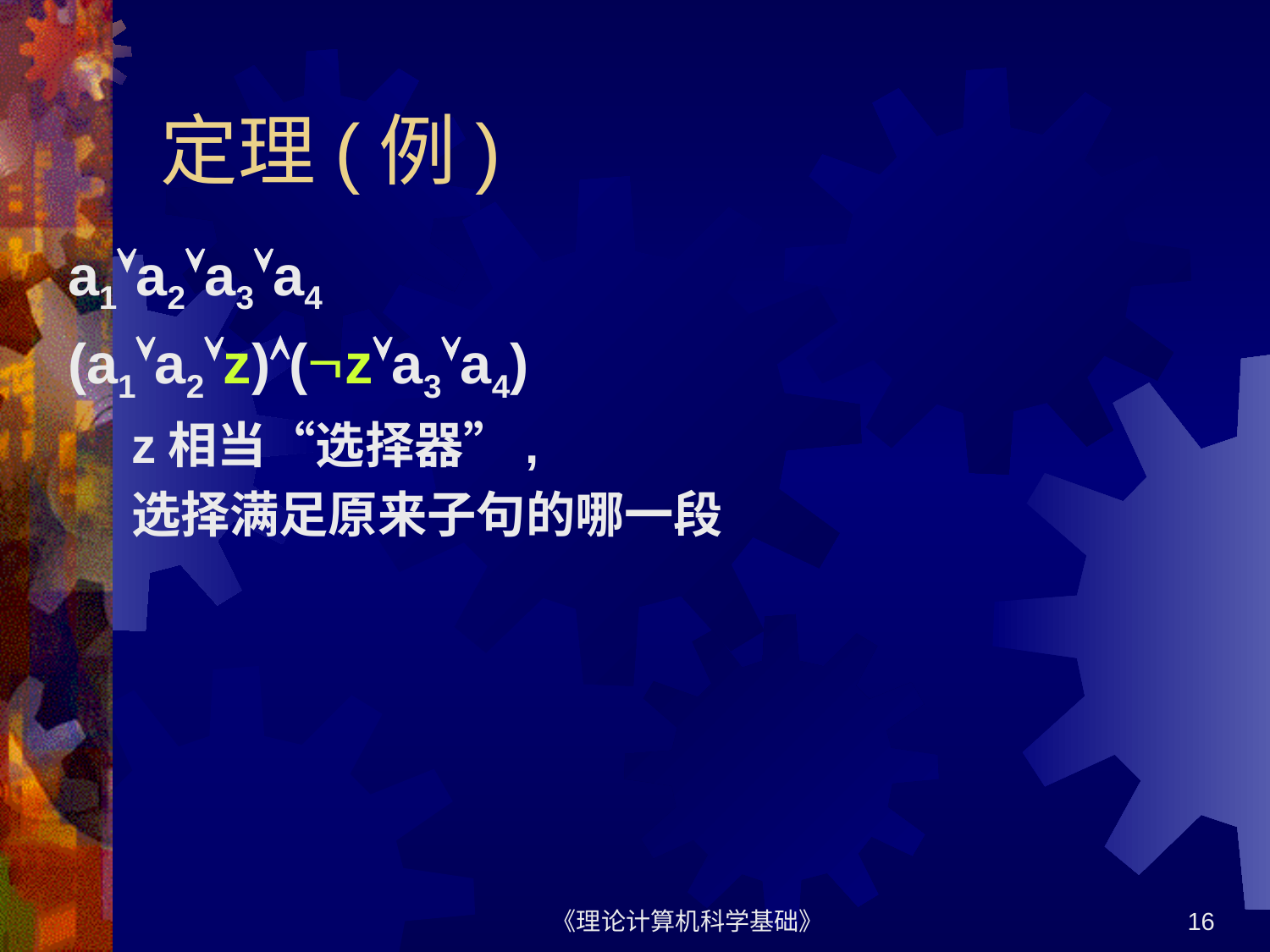

# 定理(例)
a1∨a2∨a3∨a4
(a1∨a2∨z)∧(¬z∨a3∨a4)
z相当“选择器”,
选择满足原来子句的哪一段
《理论计算机科学基础》
16